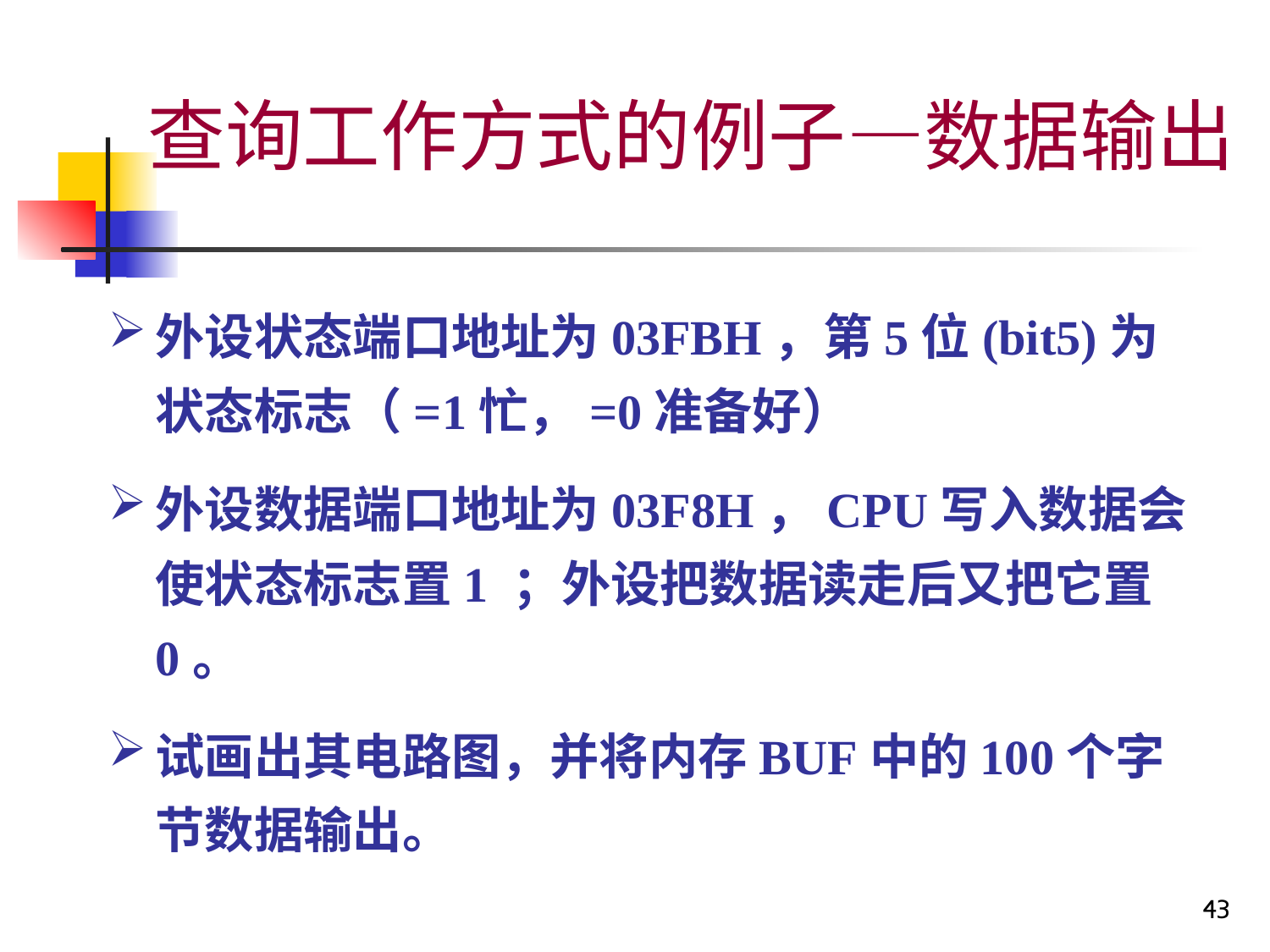

# 查询工作方式的例子—数据输出
外设状态端口地址为03FBH，第5位(bit5)为状态标志（=1忙，=0准备好）
外设数据端口地址为03F8H，CPU写入数据会使状态标志置1 ；外设把数据读走后又把它置0。
试画出其电路图，并将内存BUF中的100个字节数据输出。
43